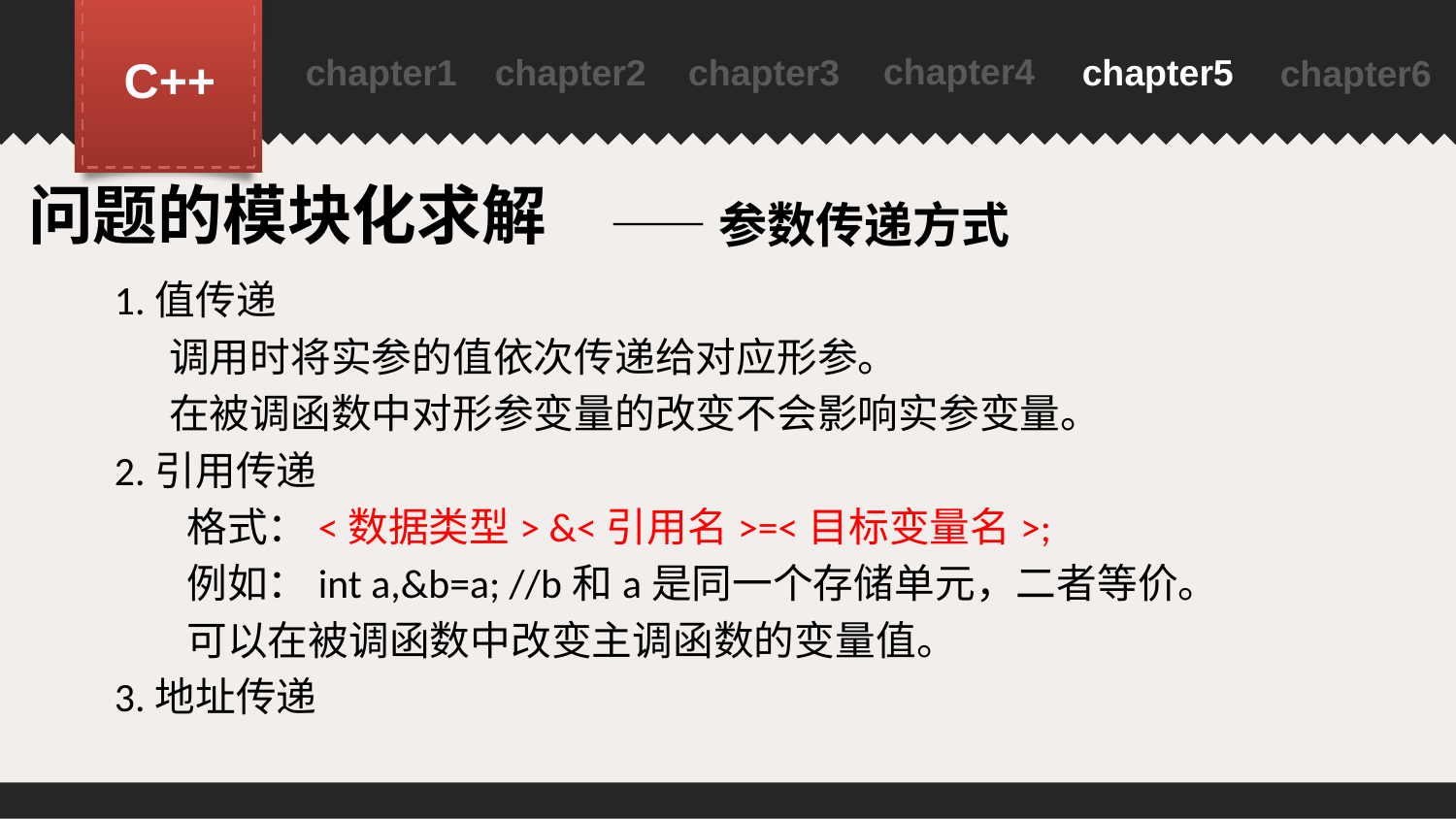

chapter4
C++
chapter1
chapter2
chapter3
chapter5
chapter6
PPT模板下载：www.1ppt.com/moban/     行业PPT模板：www.1ppt.com/hangye/
节日PPT模板：www.1ppt.com/jieri/           PPT素材下载：www.1ppt.com/sucai/
PPT背景图片：www.1ppt.com/beijing/      PPT图表下载：www.1ppt.com/tubiao/
优秀PPT下载：www.1ppt.com/xiazai/        PPT教程： www.1ppt.com/powerpoint/
Word教程： www.1ppt.com/word/              Excel教程：www.1ppt.com/excel/
资料下载：www.1ppt.com/ziliao/                PPT课件下载：www.1ppt.com/kejian/
范文下载：www.1ppt.com/fanwen/             试卷下载：www.1ppt.com/shiti/
教案下载：www.1ppt.com/jiaoan/

问题的模块化求解
——参数传递方式
1.值传递
     调用时将实参的值依次传递给对应形参。
     在被调函数中对形参变量的改变不会影响实参变量。
2.引用传递
       格式：<数据类型> &<引用名>=<目标变量名>;
       例如：int a,&b=a; //b和a是同一个存储单元，二者等价。
       可以在被调函数中改变主调函数的变量值。
3.地址传递